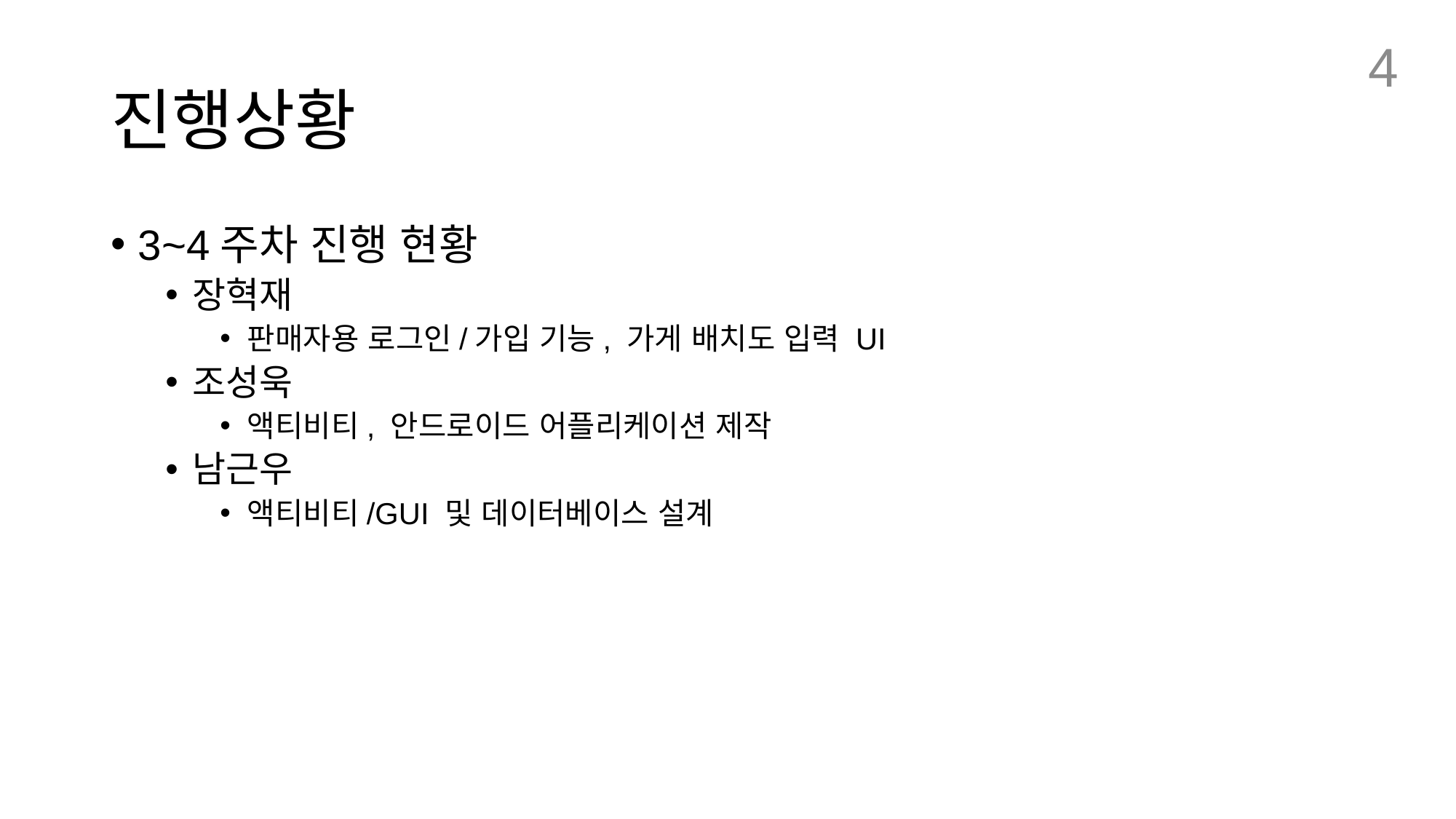

# 진행상황
4
3~4주차 진행 현황
장혁재
판매자용 로그인/가입 기능, 가게 배치도 입력 UI
조성욱
액티비티, 안드로이드 어플리케이션 제작
남근우
액티비티/GUI 및 데이터베이스 설계